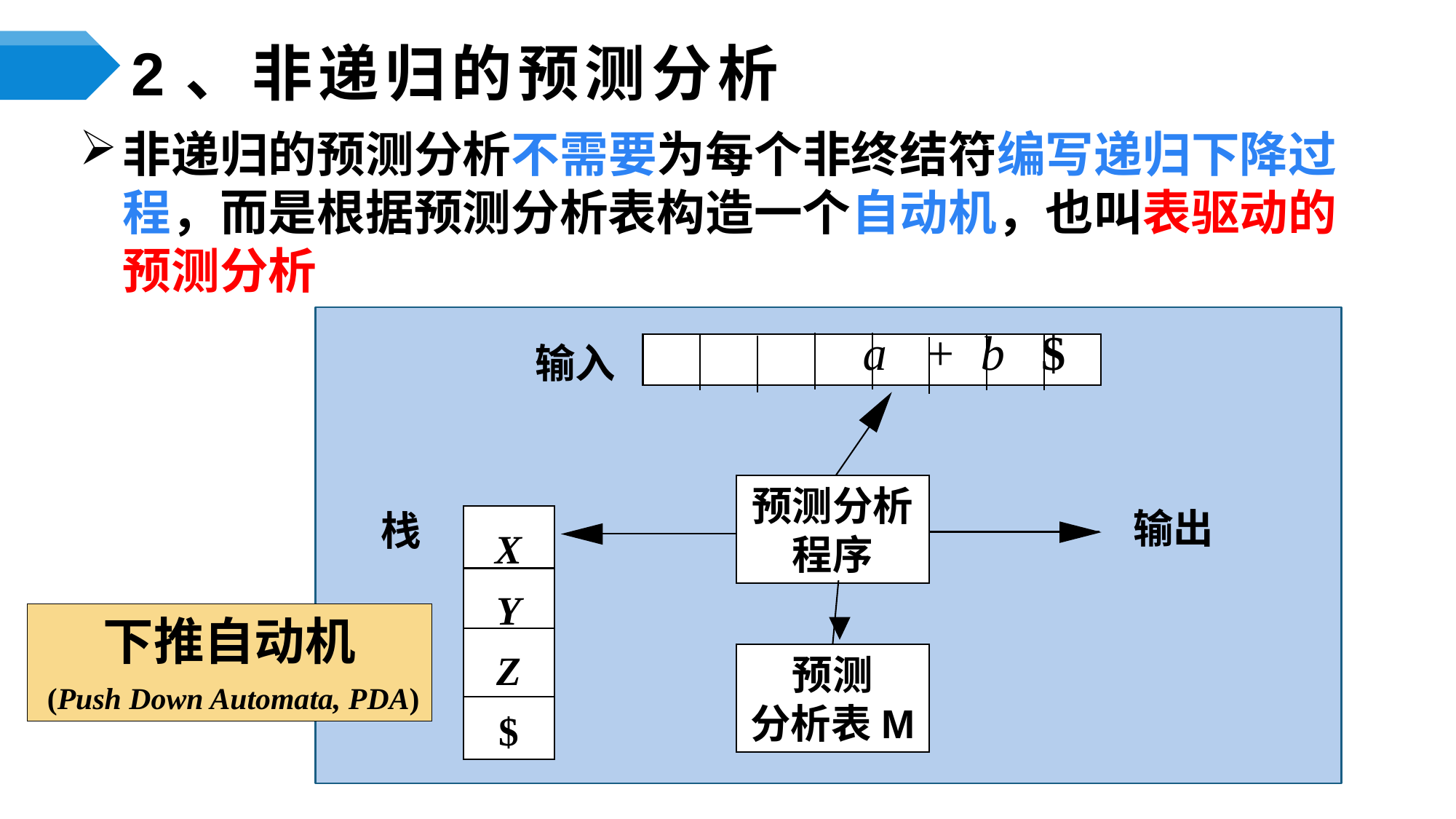

# 2、非递归的预测分析
非递归的预测分析不需要为每个非终结符编写递归下降过程，而是根据预测分析表构造一个自动机，也叫表驱动的预测分析

输入
a   +  b   $

预测分析程序
输出
栈
X
Y
Z
$

预测
分析表M
下推自动机
 (Push Down Automata, PDA)